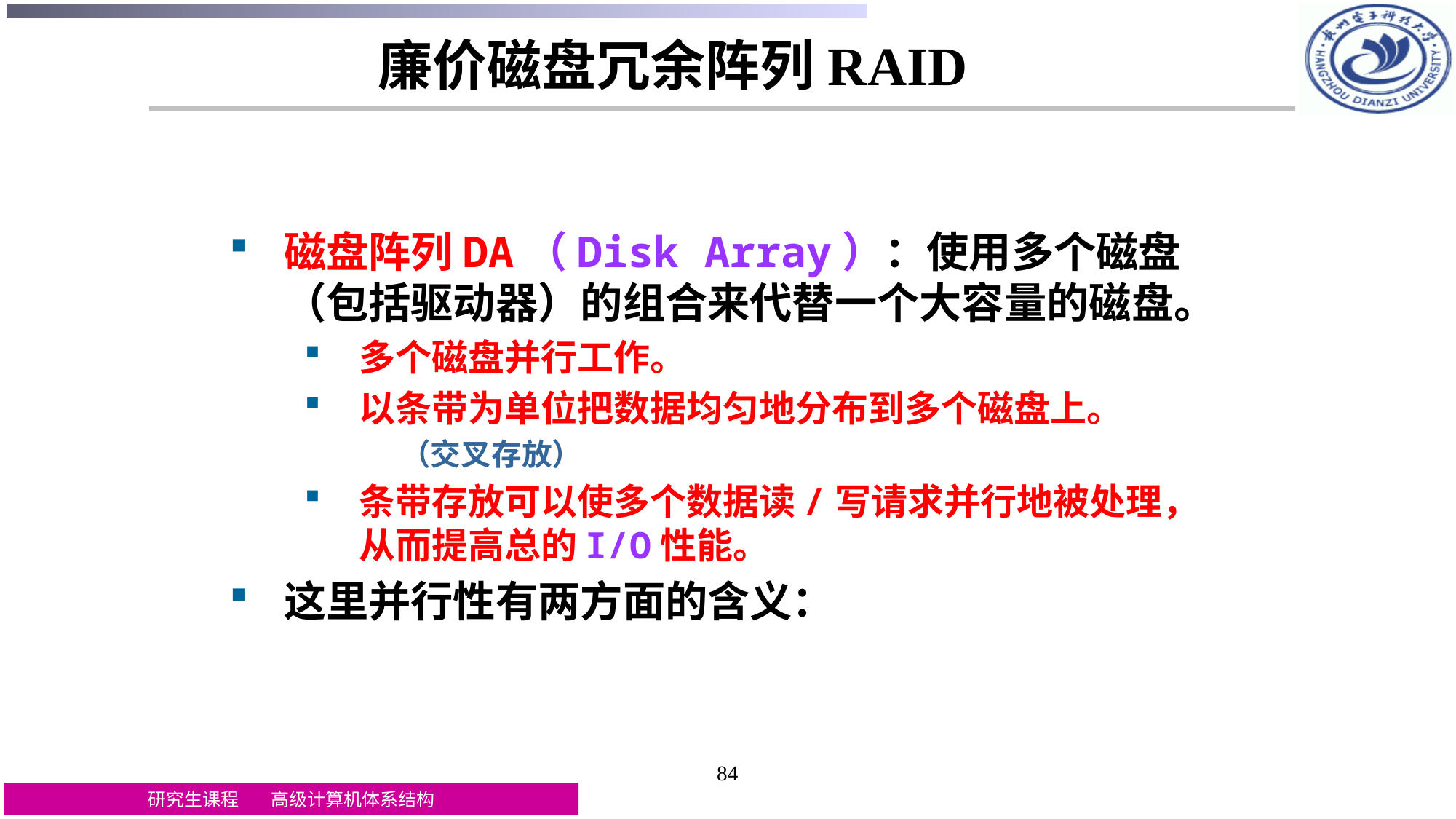

# 廉价磁盘冗余阵列RAID
磁盘阵列DA（Disk Array）：使用多个磁盘（包括驱动器）的组合来代替一个大容量的磁盘。
多个磁盘并行工作。
以条带为单位把数据均匀地分布到多个磁盘上。
  （交叉存放）
条带存放可以使多个数据读/写请求并行地被处理，从而提高总的I/O性能。
这里并行性有两方面的含义：
84